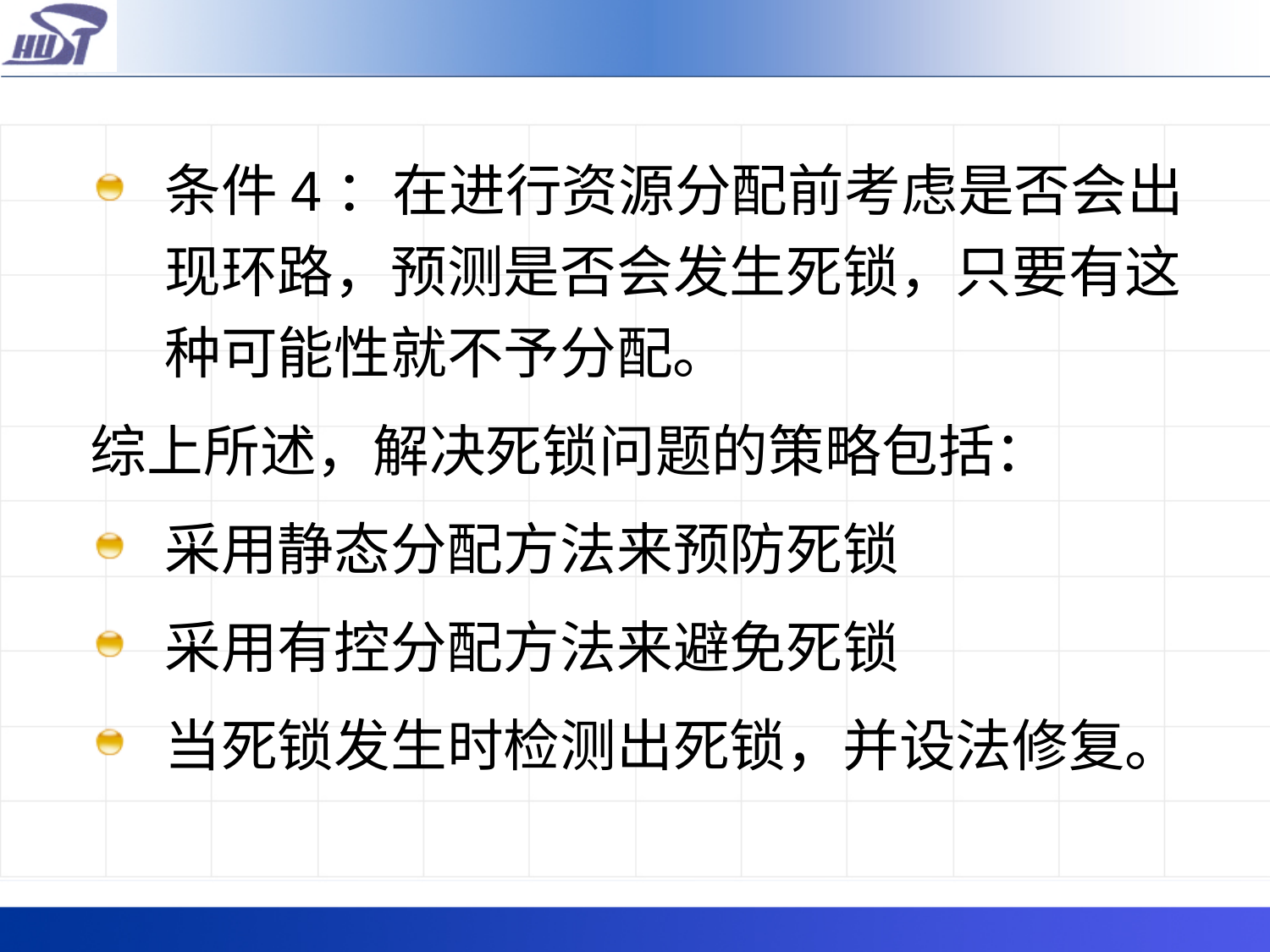

条件4：在进行资源分配前考虑是否会出现环路，预测是否会发生死锁，只要有这种可能性就不予分配。
综上所述，解决死锁问题的策略包括：
采用静态分配方法来预防死锁
采用有控分配方法来避免死锁
当死锁发生时检测出死锁，并设法修复。